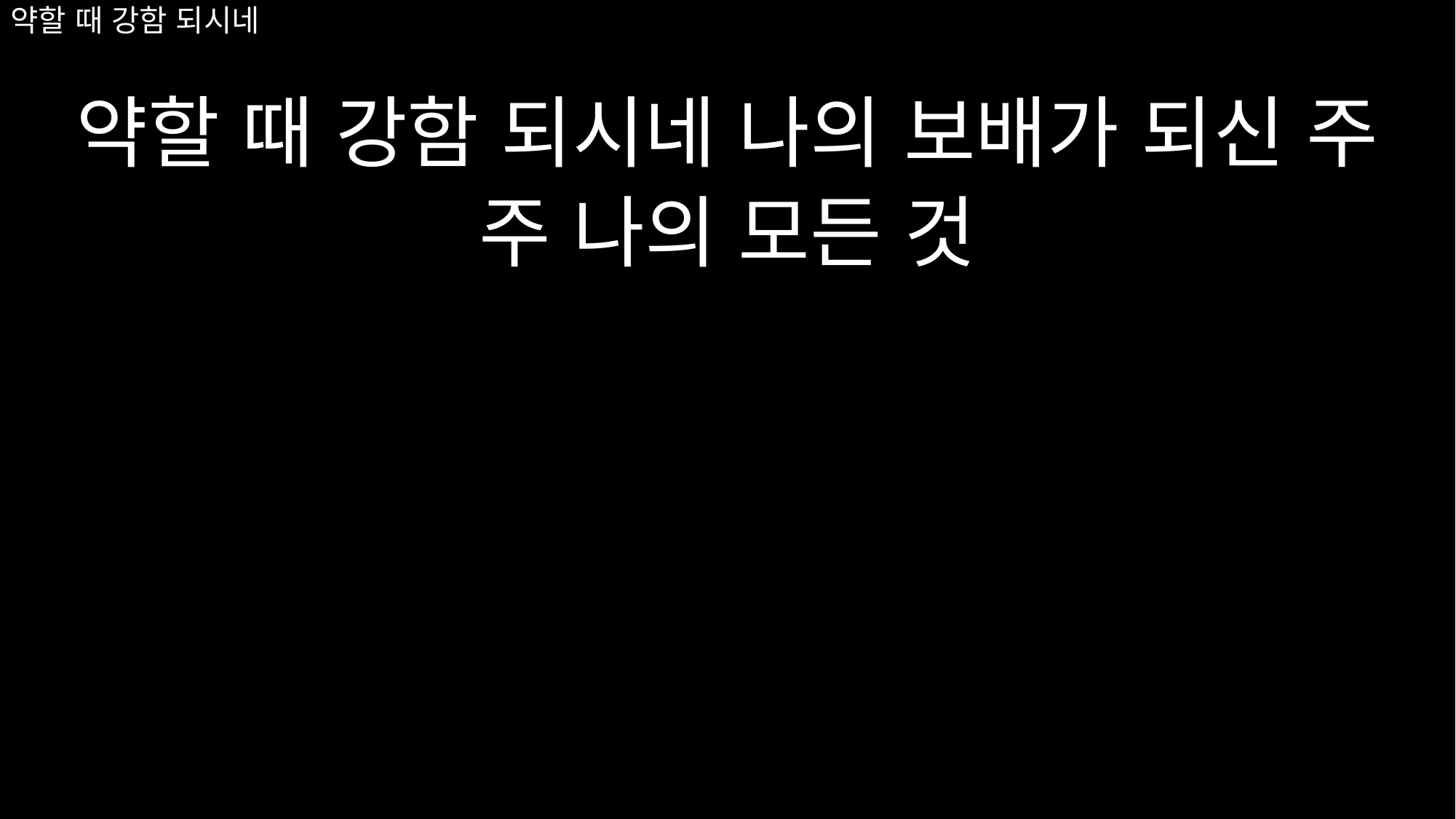

# 약할 때 강함 되시네
약할 때 강함 되시네 나의 보배가 되신 주
주 나의 모든 것